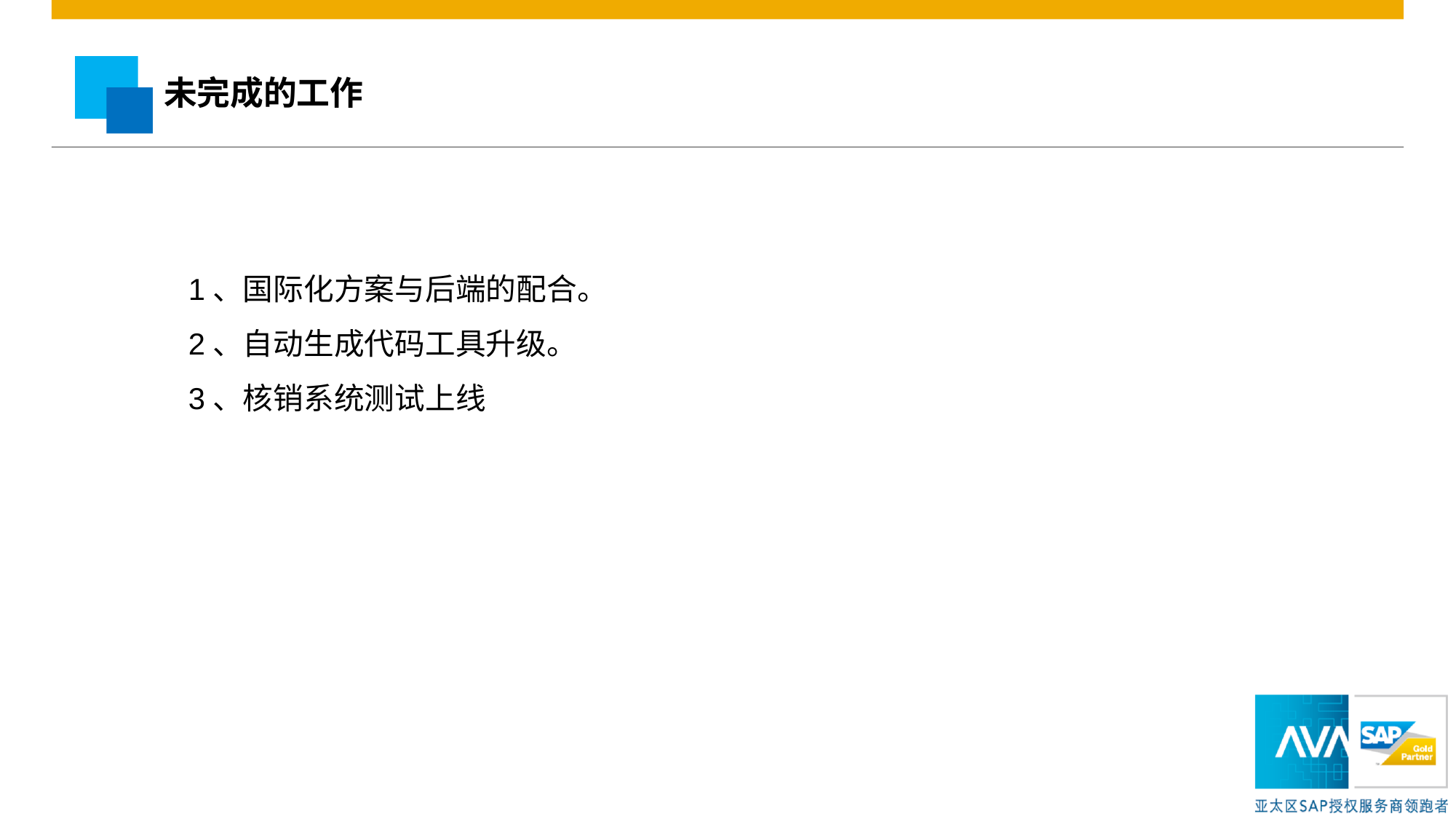

未完成的工作
1、国际化方案与后端的配合。
2、自动生成代码工具升级。
3、核销系统测试上线